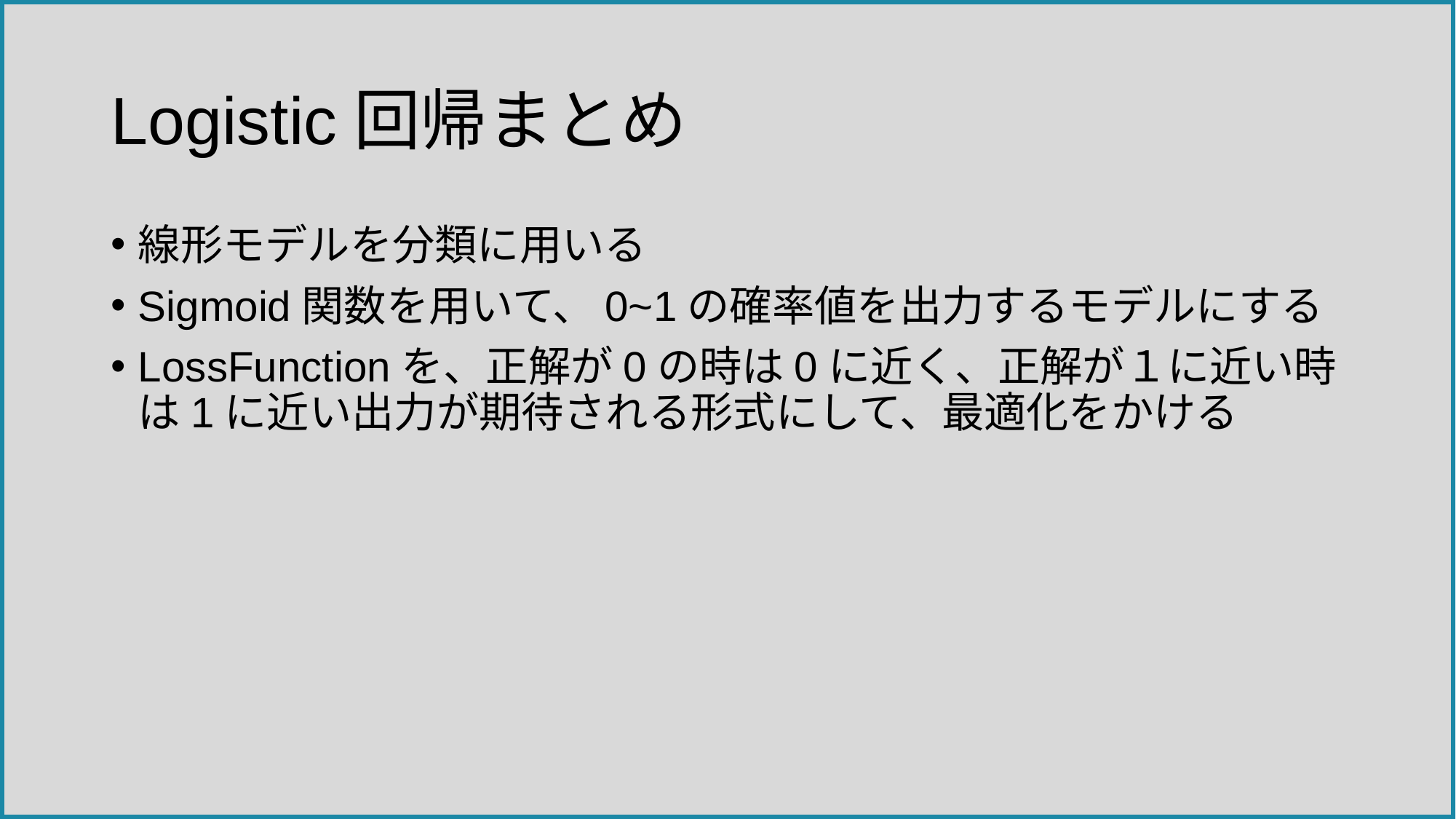

# Logistic回帰まとめ
線形モデルを分類に用いる
Sigmoid関数を用いて、0~1の確率値を出力するモデルにする
LossFunctionを、正解が0の時は0に近く、正解が１に近い時は1に近い出力が期待される形式にして、最適化をかける